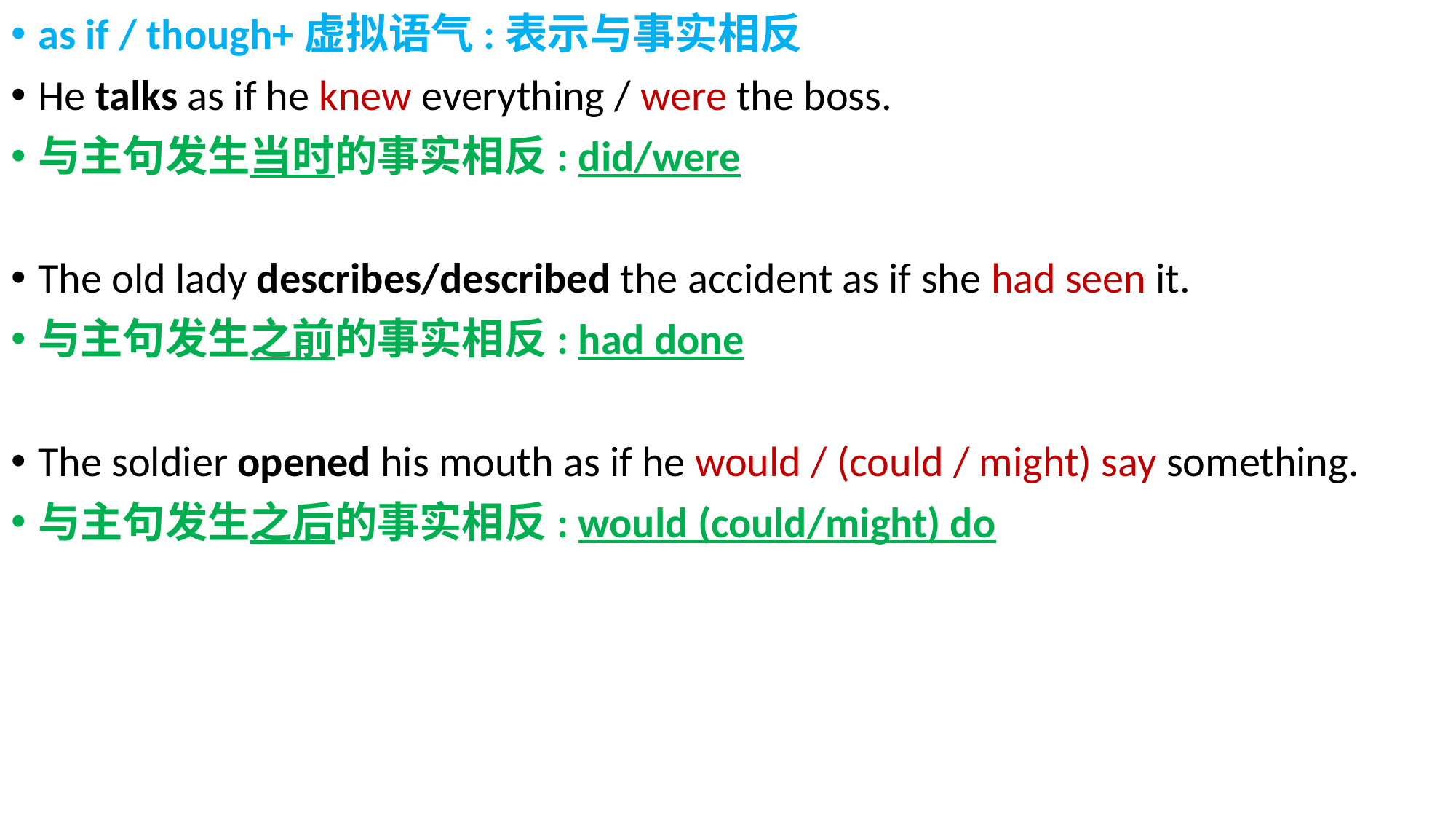

as if / though+虚拟语气:表示与事实相反
He talks as if he knew everything / were the boss.
与主句发生当时的事实相反: did/were

The old lady describes/described the accident as if she had seen it.
与主句发生之前的事实相反: had done

The soldier opened his mouth as if he would / (could / might) say something.
与主句发生之后的事实相反: would (could/might) do